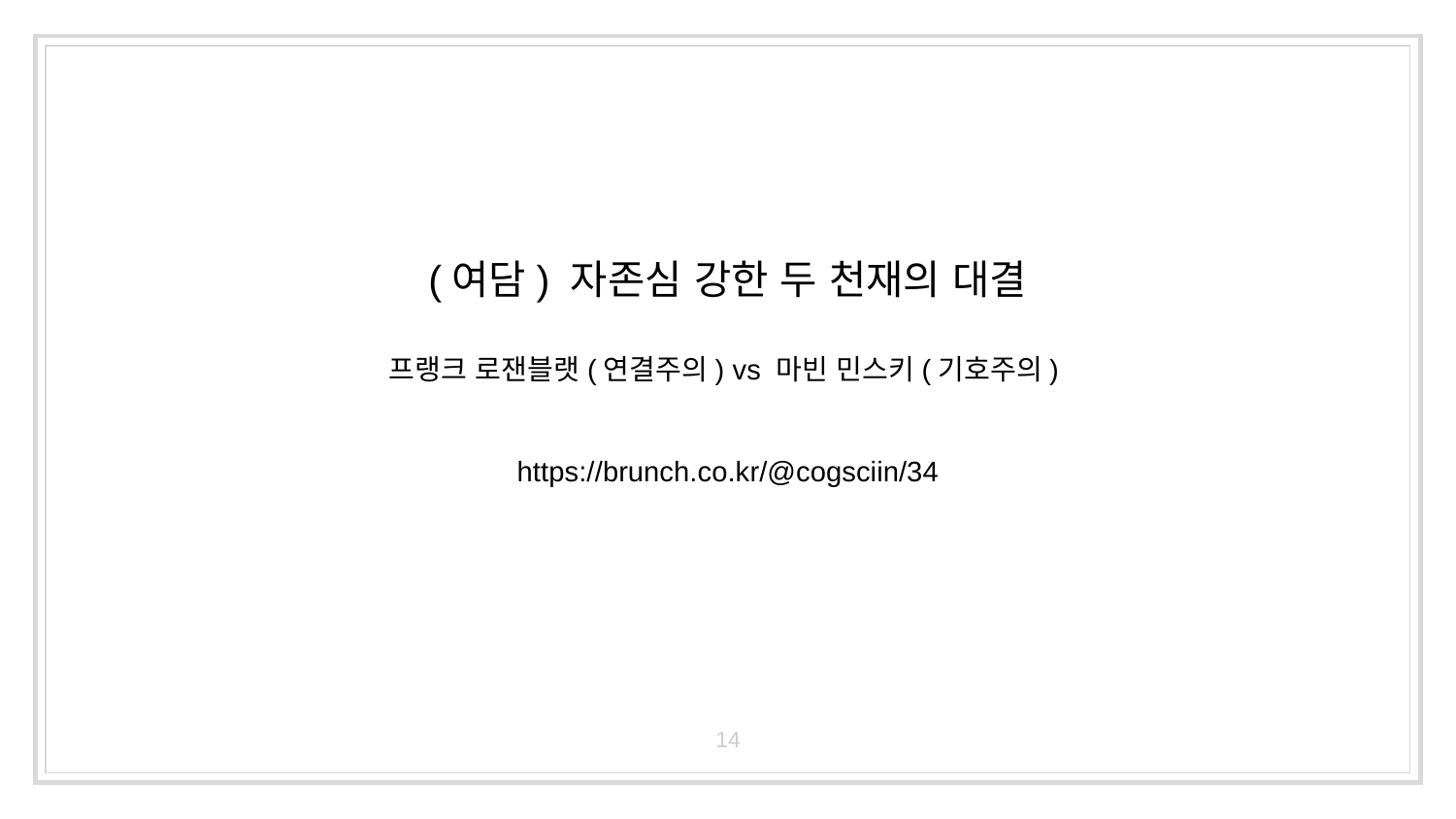

# (여담) 자존심 강한 두 천재의 대결 프랭크 로잰블랫(연결주의) vs 마빈 민스키(기호주의) https://brunch.co.kr/@cogsciin/34
14